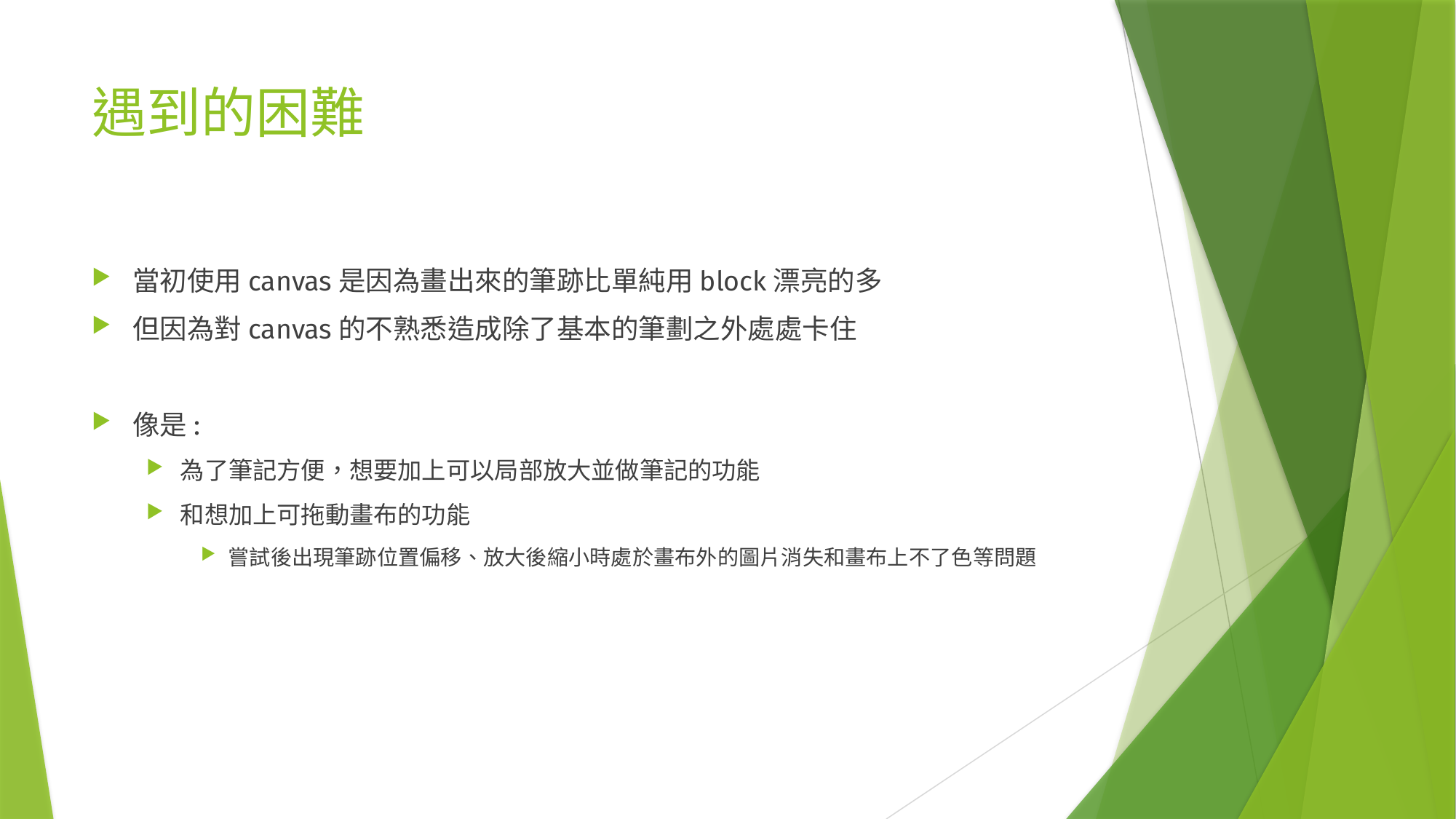

# 遇到的困難
當初使用canvas是因為畫出來的筆跡比單純用block漂亮的多
但因為對canvas的不熟悉造成除了基本的筆劃之外處處卡住

像是:
為了筆記方便，想要加上可以局部放大並做筆記的功能
和想加上可拖動畫布的功能
嘗試後出現筆跡位置偏移、放大後縮小時處於畫布外的圖片消失和畫布上不了色等問題